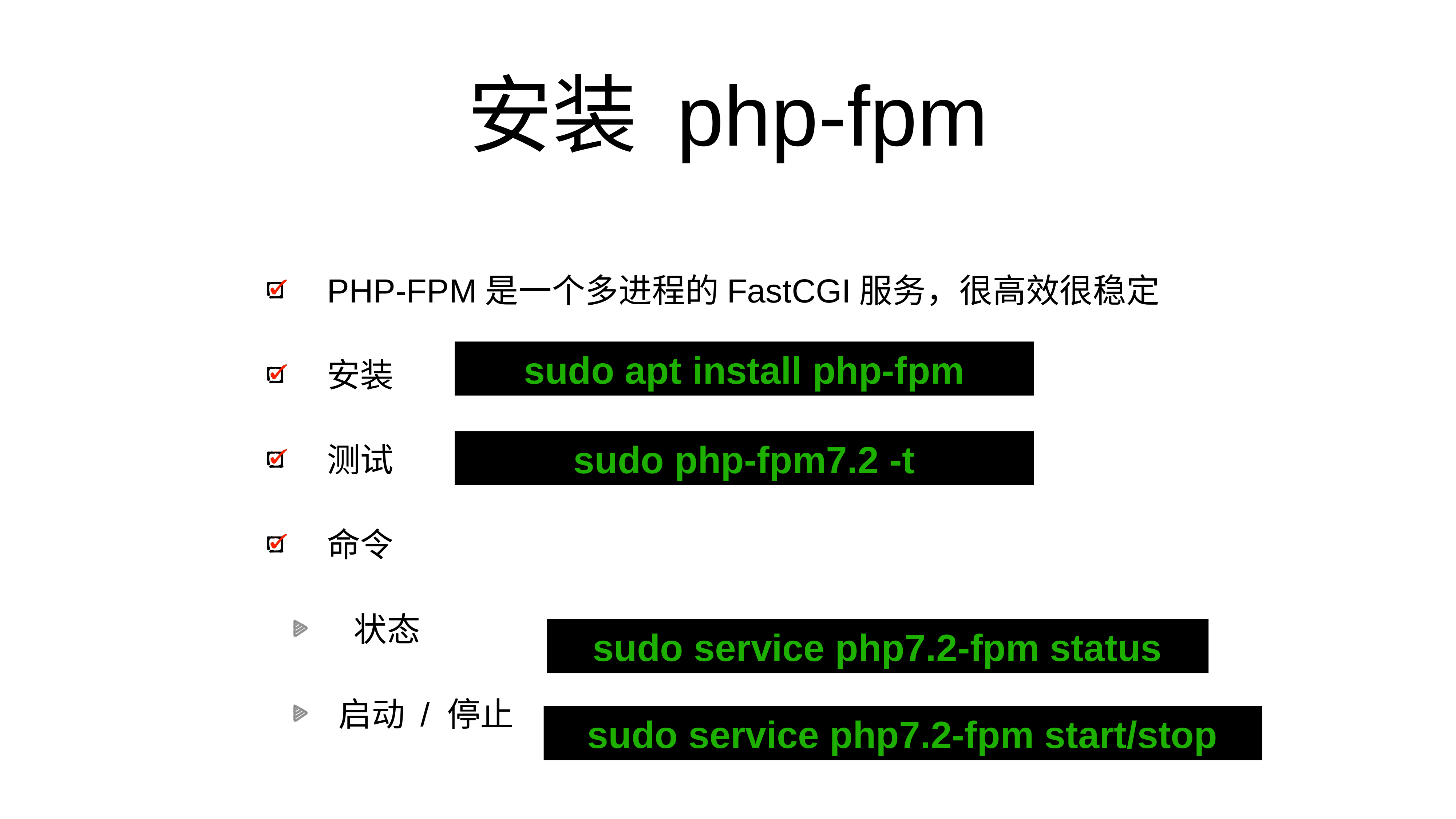

# 安装 php-fpm
PHP-FPM是一个多进程的FastCGI服务，很高效很稳定
安装
测试
命令
 状态
启动 / 停止
sudo apt install php-fpm
sudo php-fpm7.2 -t
sudo service php7.2-fpm status
sudo service php7.2-fpm start/stop